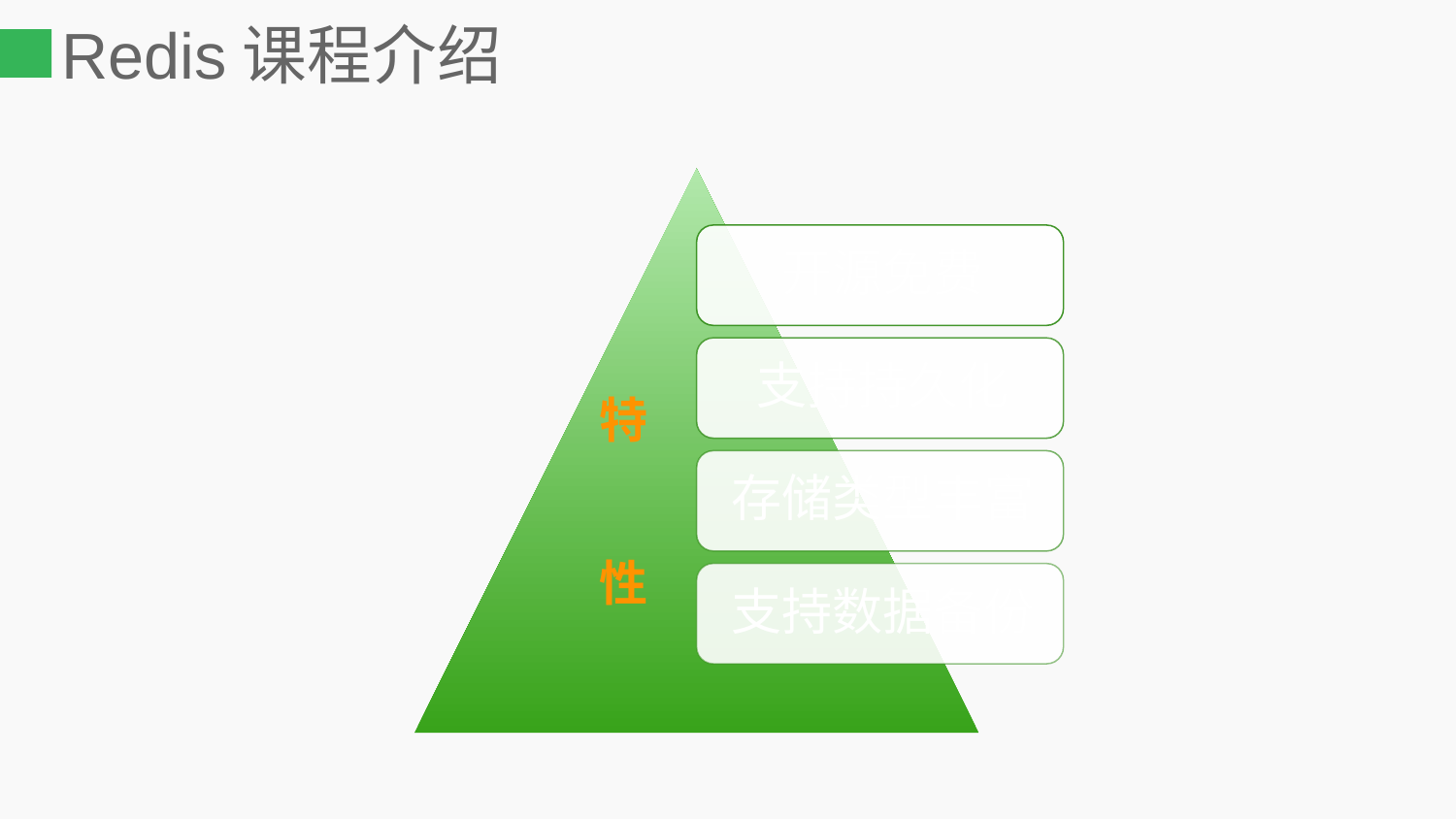

# Redis课程介绍

开源免费
支持持久化
存储类型丰富
支持数据备份
特

性